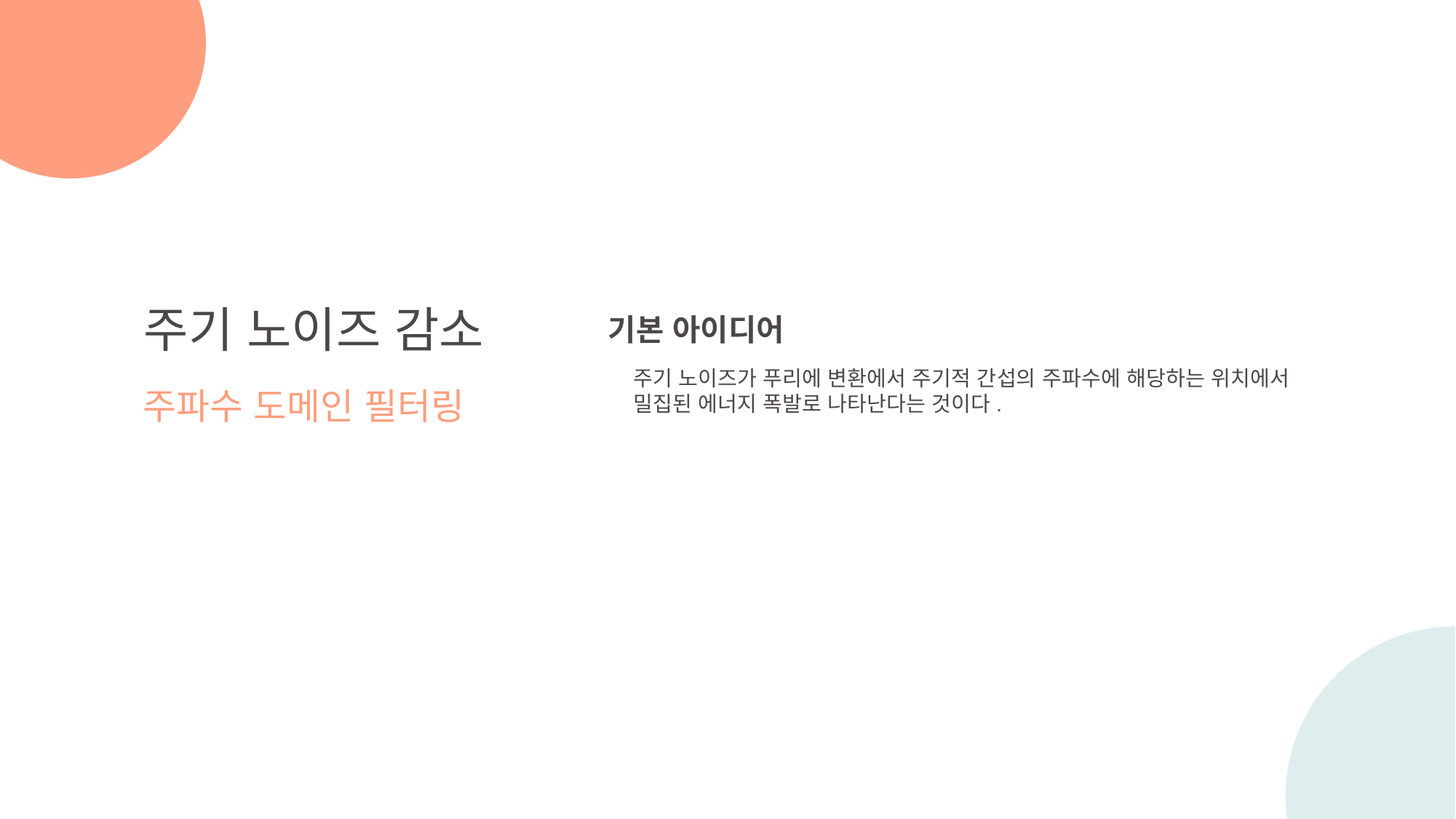

주기 노이즈 감소
주파수 도메인 필터링
기본 아이디어
주기 노이즈가 푸리에 변환에서 주기적 간섭의 주파수에 해당하는 위치에서
밀집된 에너지 폭발로 나타난다는 것이다.